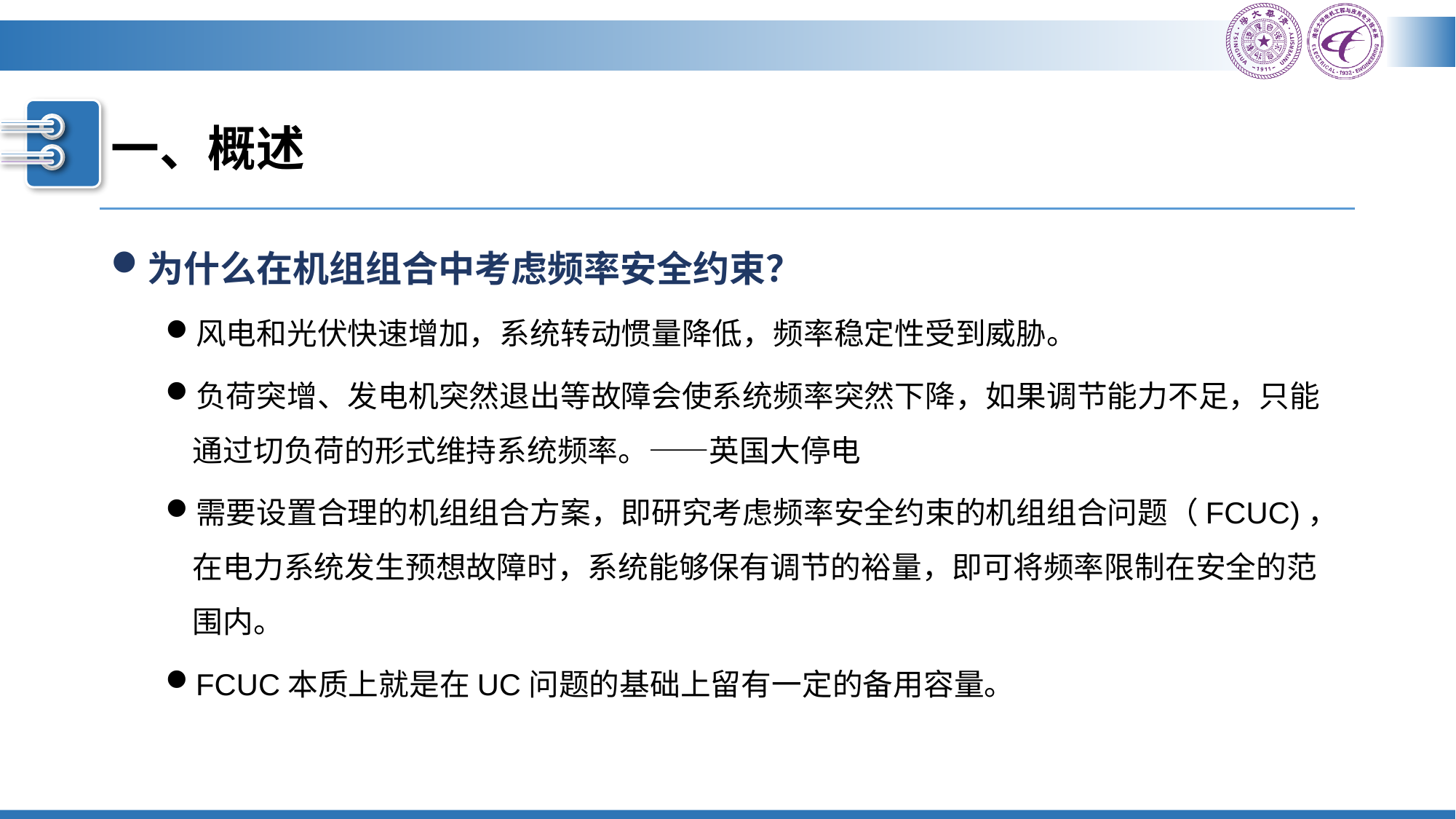

# 一、概述
为什么在机组组合中考虑频率安全约束？
风电和光伏快速增加，系统转动惯量降低，频率稳定性受到威胁。
负荷突增、发电机突然退出等故障会使系统频率突然下降，如果调节能力不足，只能通过切负荷的形式维持系统频率。——英国大停电
需要设置合理的机组组合方案，即研究考虑频率安全约束的机组组合问题（FCUC)，在电力系统发生预想故障时，系统能够保有调节的裕量，即可将频率限制在安全的范围内。
FCUC本质上就是在UC问题的基础上留有一定的备用容量。
4